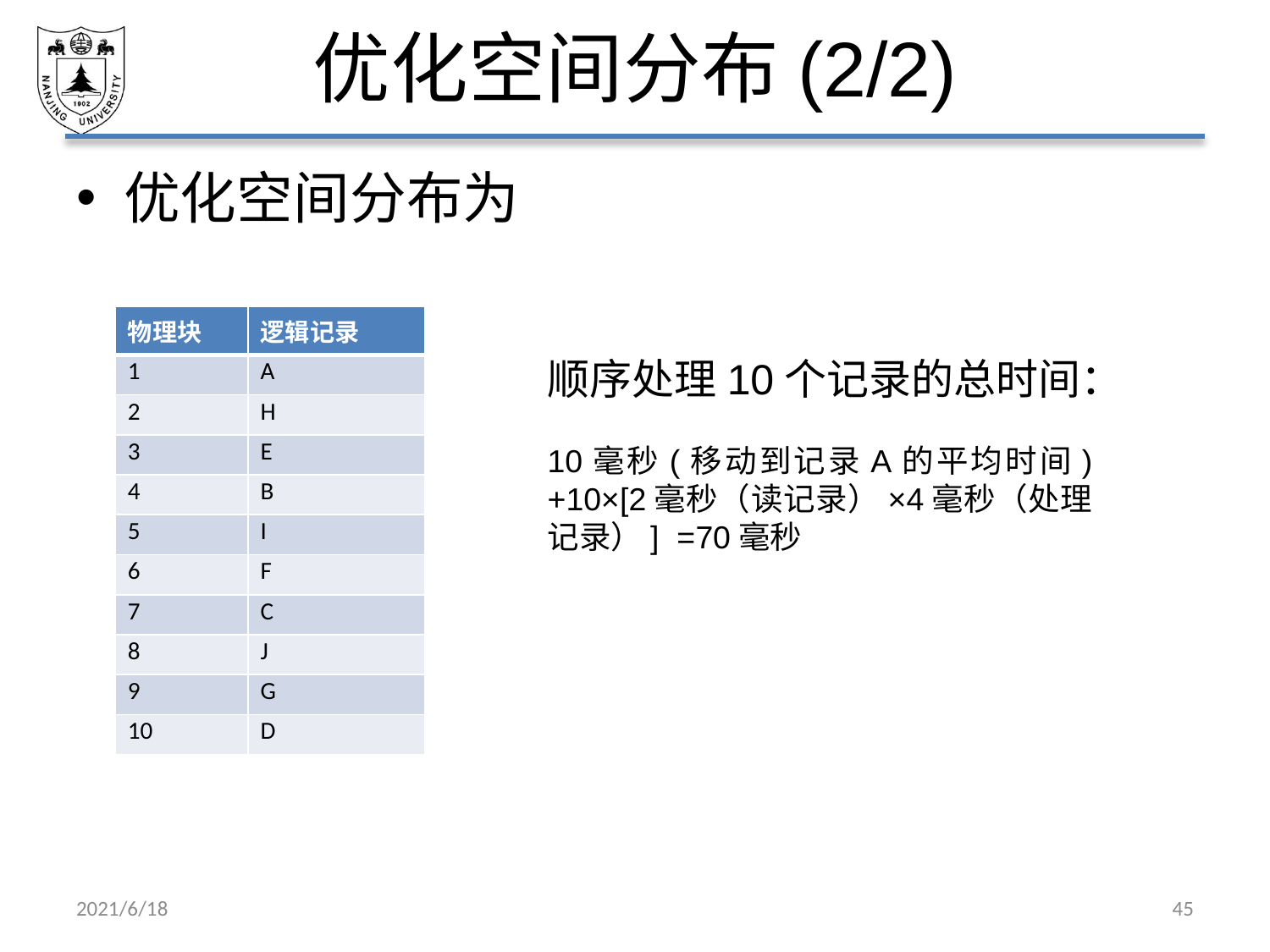

# 优化空间分布(2/2)
优化空间分布为
| 物理块 | 逻辑记录 |
| --- | --- |
| 1 | A |
| 2 | H |
| 3 | E |
| 4 | B |
| 5 | I |
| 6 | F |
| 7 | C |
| 8 | J |
| 9 | G |
| 10 | D |
顺序处理10个记录的总时间：

10毫秒(移动到记录A的平均时间)+10×[2毫秒（读记录）×4毫秒（处理记录）]  =70毫秒

2021/6/18
45